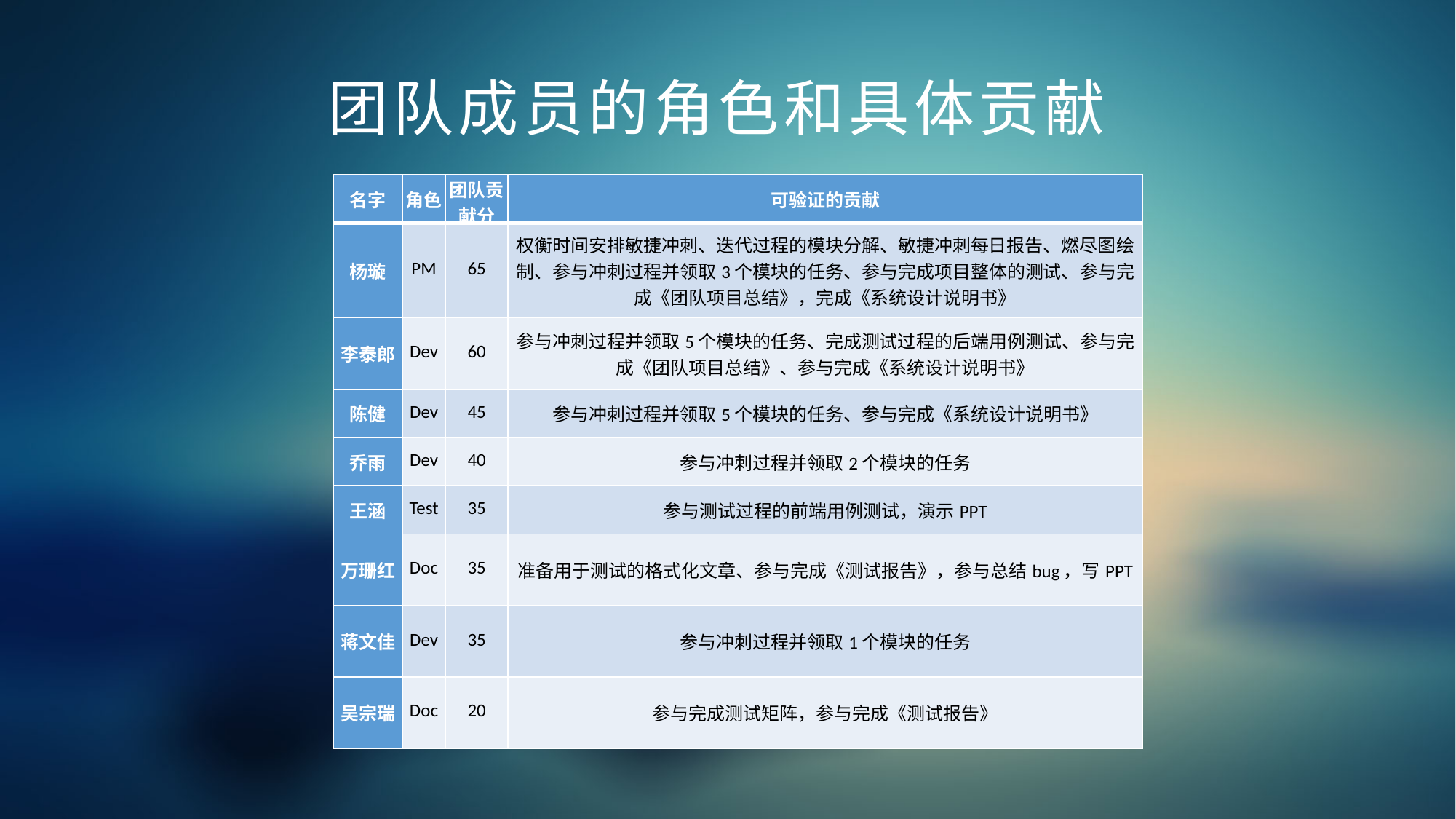

团队成员的角色和具体贡献
| 名字 | 角色 | 团队贡献分 | 可验证的贡献 |
| --- | --- | --- | --- |
| 杨璇 | PM | 65 | 权衡时间安排敏捷冲刺、迭代过程的模块分解、敏捷冲刺每日报告、燃尽图绘制、参与冲刺过程并领取3个模块的任务、参与完成项目整体的测试、参与完成《团队项目总结》，完成《系统设计说明书》 |
| 李泰郎 | Dev | 60 | 参与冲刺过程并领取5个模块的任务、完成测试过程的后端用例测试、参与完成《团队项目总结》、参与完成《系统设计说明书》 |
| 陈健 | Dev | 45 | 参与冲刺过程并领取5个模块的任务、参与完成《系统设计说明书》 |
| 乔雨 | Dev | 40 | 参与冲刺过程并领取2个模块的任务 |
| 王涵 | Test | 35 | 参与测试过程的前端用例测试，演示PPT |
| 万珊红 | Doc | 35 | 准备用于测试的格式化文章、参与完成《测试报告》，参与总结bug，写PPT |
| 蒋文佳 | Dev | 35 | 参与冲刺过程并领取1个模块的任务 |
| 吴宗瑞 | Doc | 20 | 参与完成测试矩阵，参与完成《测试报告》 |